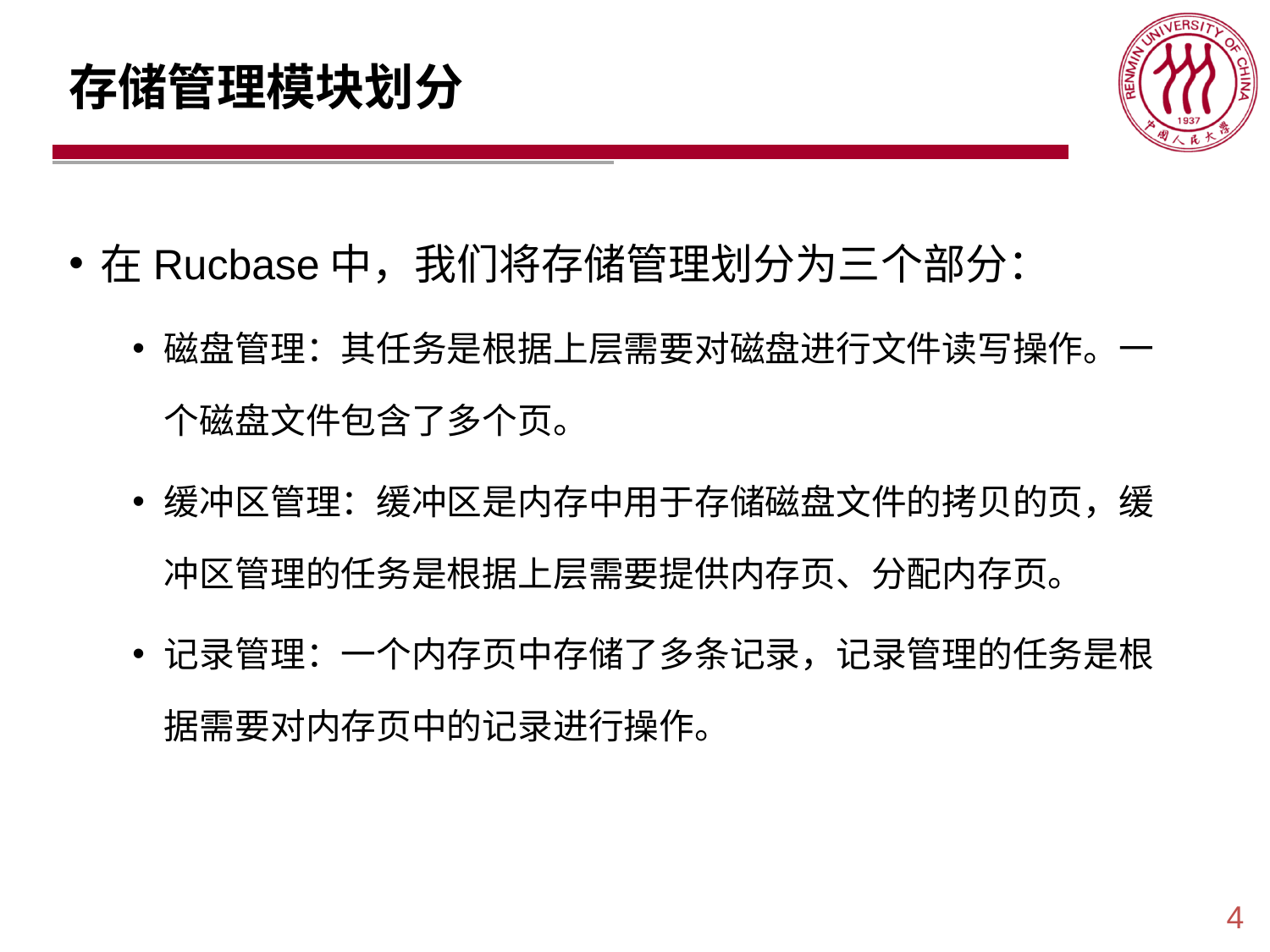

# 存储管理模块划分
在Rucbase中，我们将存储管理划分为三个部分：
磁盘管理：其任务是根据上层需要对磁盘进行文件读写操作。一个磁盘文件包含了多个页。
缓冲区管理：缓冲区是内存中用于存储磁盘文件的拷贝的页，缓冲区管理的任务是根据上层需要提供内存页、分配内存页。
记录管理：一个内存页中存储了多条记录，记录管理的任务是根据需要对内存页中的记录进行操作。